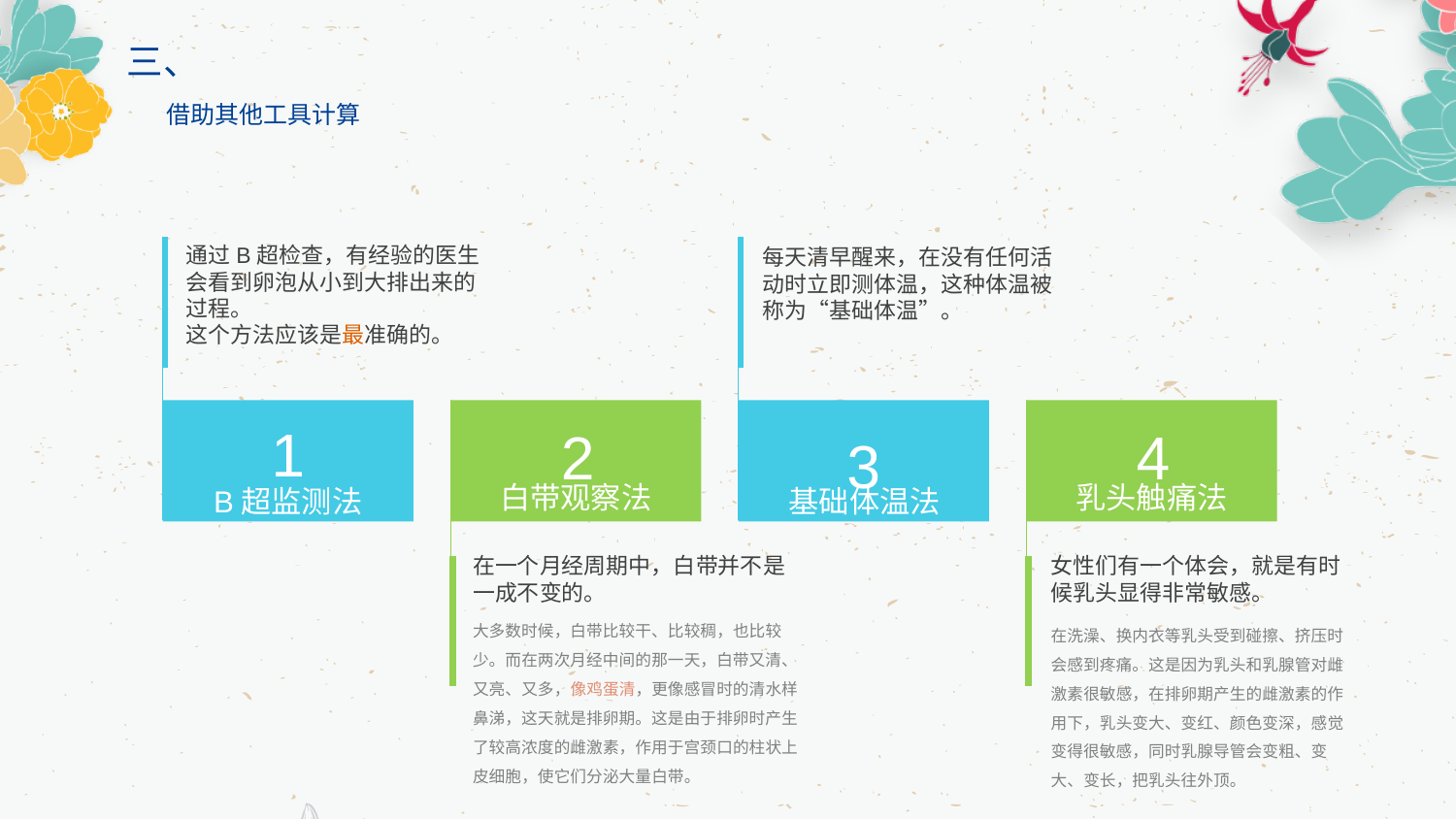

三、
借助其他工具计算
通过B超检查，有经验的医生会看到卵泡从小到大排出来的过程。
这个方法应该是最准确的。
每天清早醒来，在没有任何活动时立即测体温，这种体温被称为“基础体温”。

2
白带观察法

4
乳头触痛法

1
B超监测法

3
基础体温法

在一个月经周期中，白带并不是一成不变的。
女性们有一个体会，就是有时候乳头显得非常敏感。
大多数时候，白带比较干、比较稠，也比较少。而在两次月经中间的那一天，白带又清、又亮、又多，像鸡蛋清，更像感冒时的清水样鼻涕，这天就是排卵期。这是由于排卵时产生了较高浓度的雌激素，作用于宫颈口的柱状上皮细胞，使它们分泌大量白带。
在洗澡、换内衣等乳头受到碰擦、挤压时会感到疼痛。这是因为乳头和乳腺管对雌激素很敏感，在排卵期产生的雌激素的作用下，乳头变大、变红、颜色变深，感觉变得很敏感，同时乳腺导管会变粗、变大、变长，把乳头往外顶。